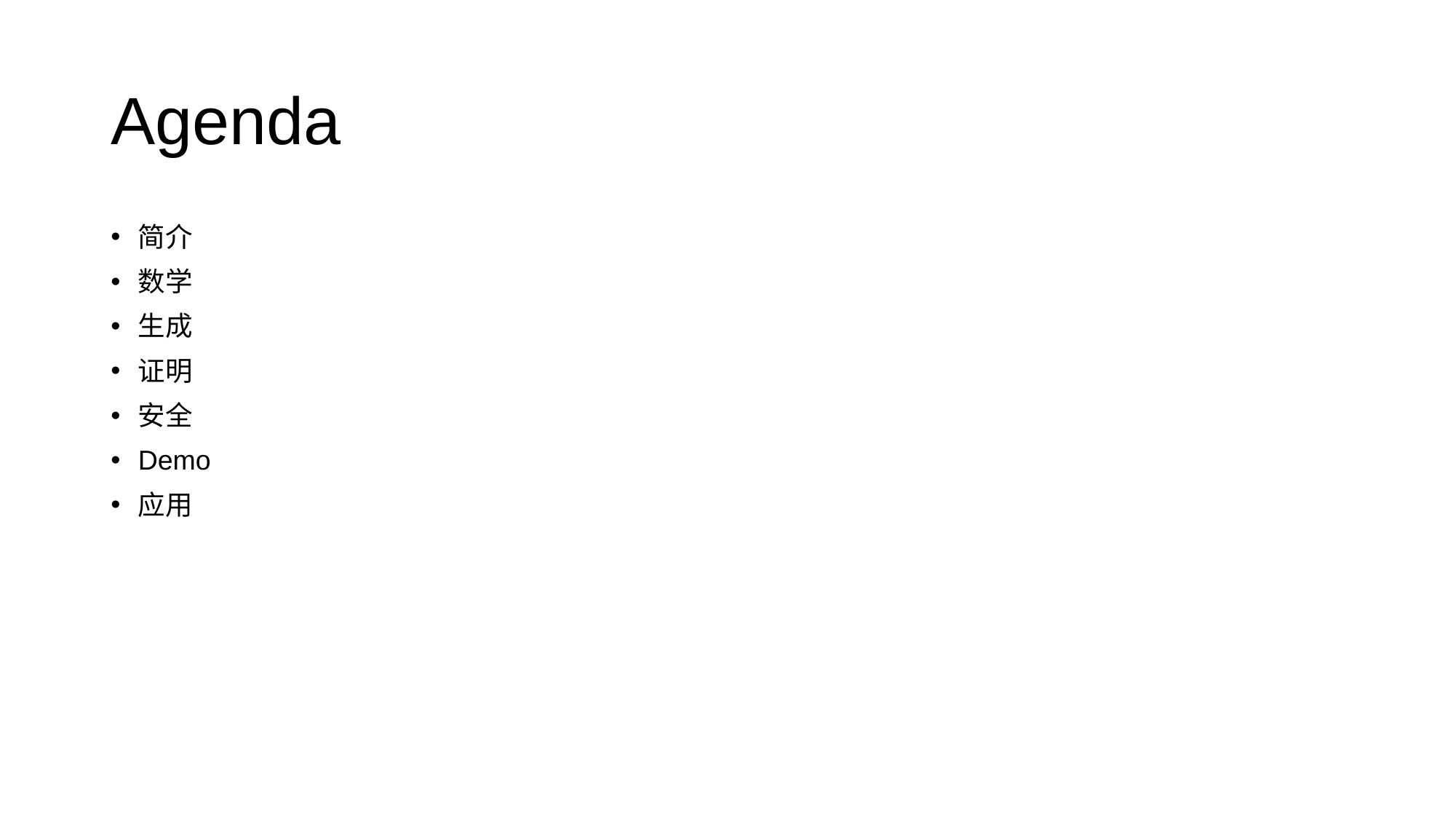

# Agenda
简介
数学
生成
证明
安全
Demo
应用